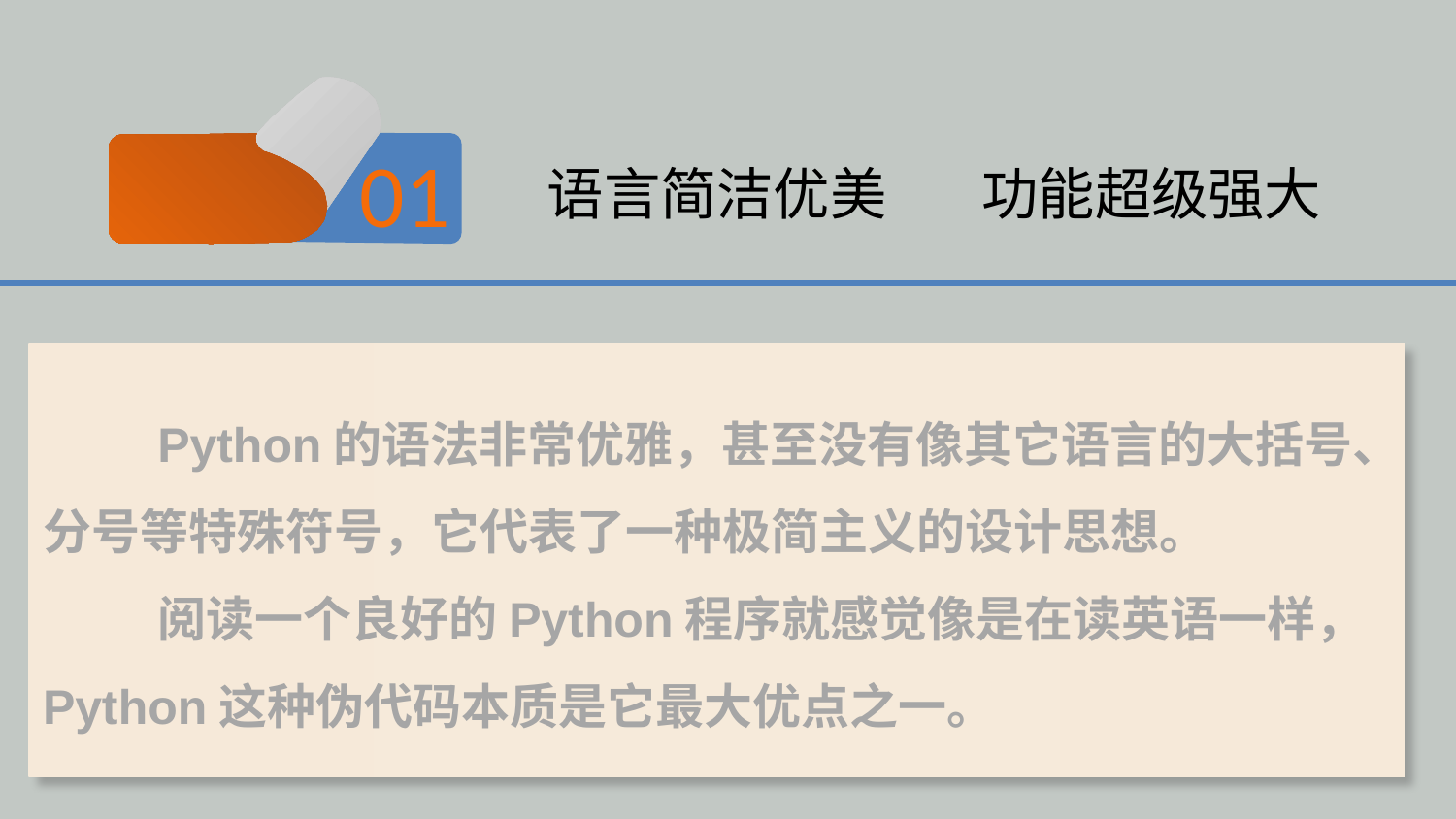

01

语言简洁优美
功能超级强大
Python的语法非常优雅，甚至没有像其它语言的大括号、分号等特殊符号，它代表了一种极简主义的设计思想。
阅读一个良好的Python程序就感觉像是在读英语一样，Python这种伪代码本质是它最大优点之一。